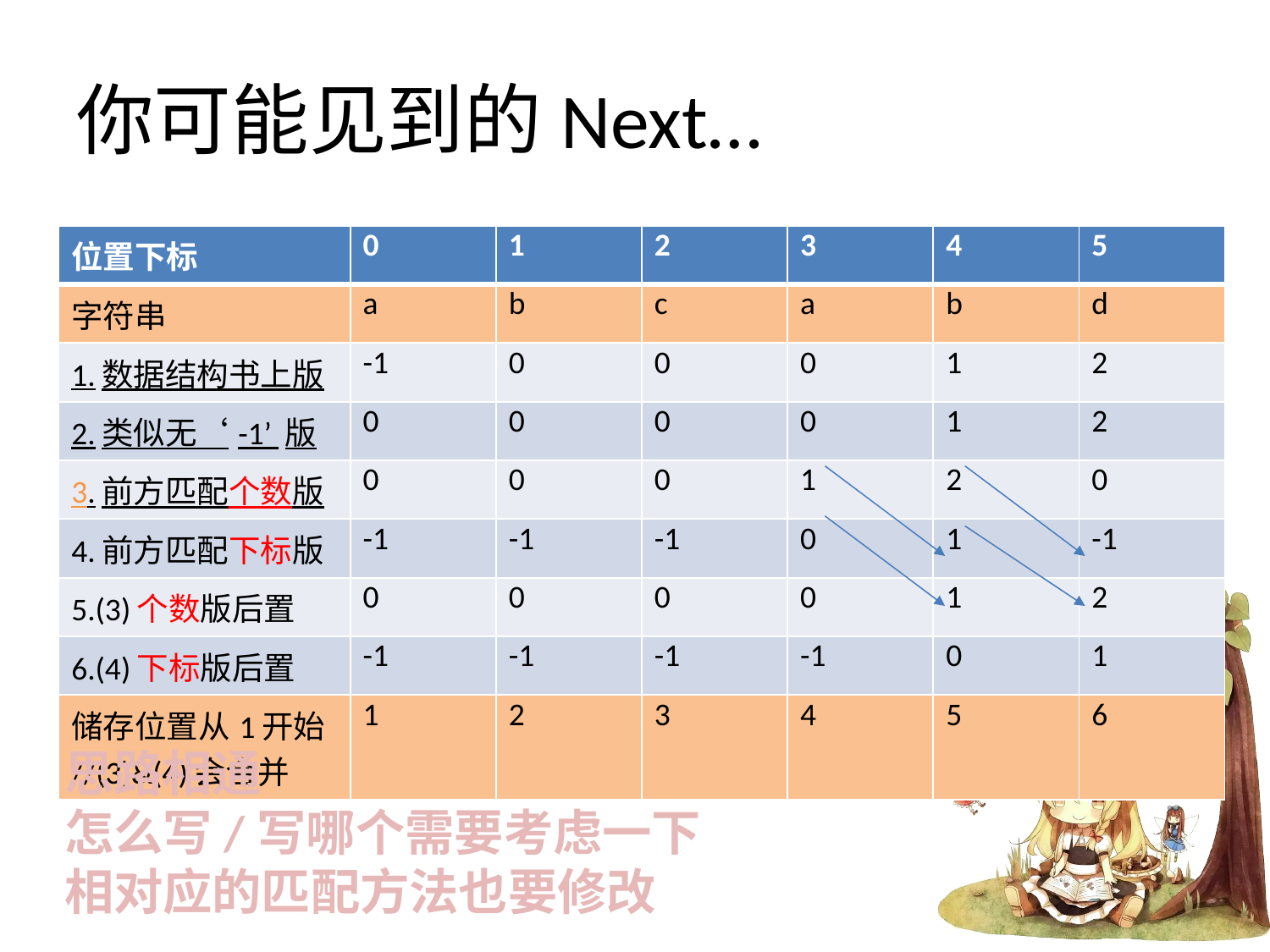

# 你可能见到的Next…
| 位置下标 | 0 | 1 | 2 | 3 | 4 | 5 |
| --- | --- | --- | --- | --- | --- | --- |
| 字符串 | a | b | c | a | b | d |
| 1.数据结构书上版 | -1 | 0 | 0 | 0 | 1 | 2 |
| 2.类似无‘-1’ 版 | 0 | 0 | 0 | 0 | 1 | 2 |
| 3.前方匹配个数版 | 0 | 0 | 0 | 1 | 2 | 0 |
| 4.前方匹配下标版 | -1 | -1 | -1 | 0 | 1 | -1 |
| 5.(3)个数版后置 | 0 | 0 | 0 | 0 | 1 | 2 |
| 6.(4)下标版后置 | -1 | -1 | -1 | -1 | 0 | 1 |
| 储存位置从1开始 //(3)&(4)会合并 | 1 | 2 | 3 | 4 | 5 | 6 |
思路相通
怎么写/写哪个需要考虑一下
相对应的匹配方法也要修改